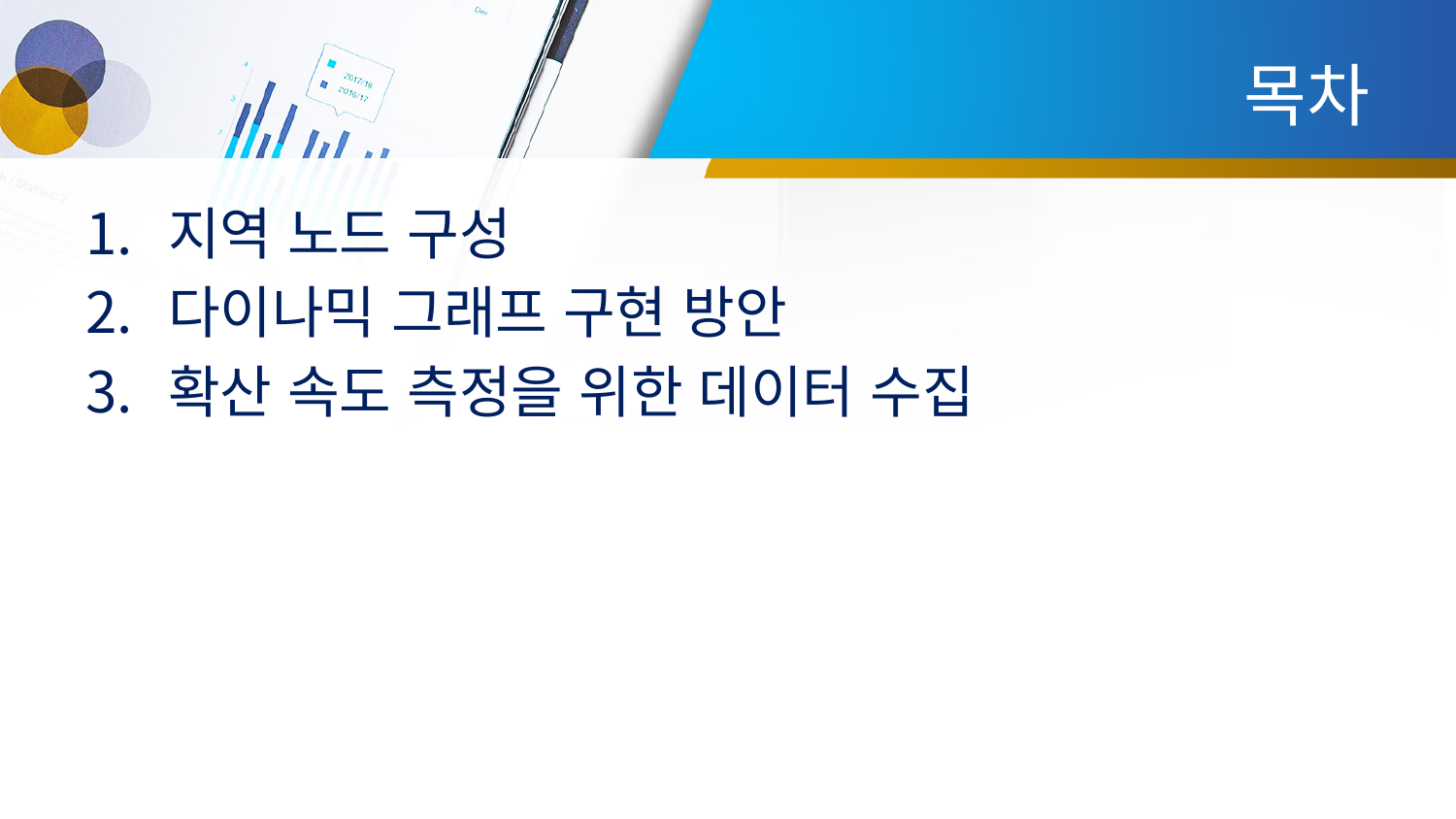

# 목차
지역 노드 구성
다이나믹 그래프 구현 방안
확산 속도 측정을 위한 데이터 수집